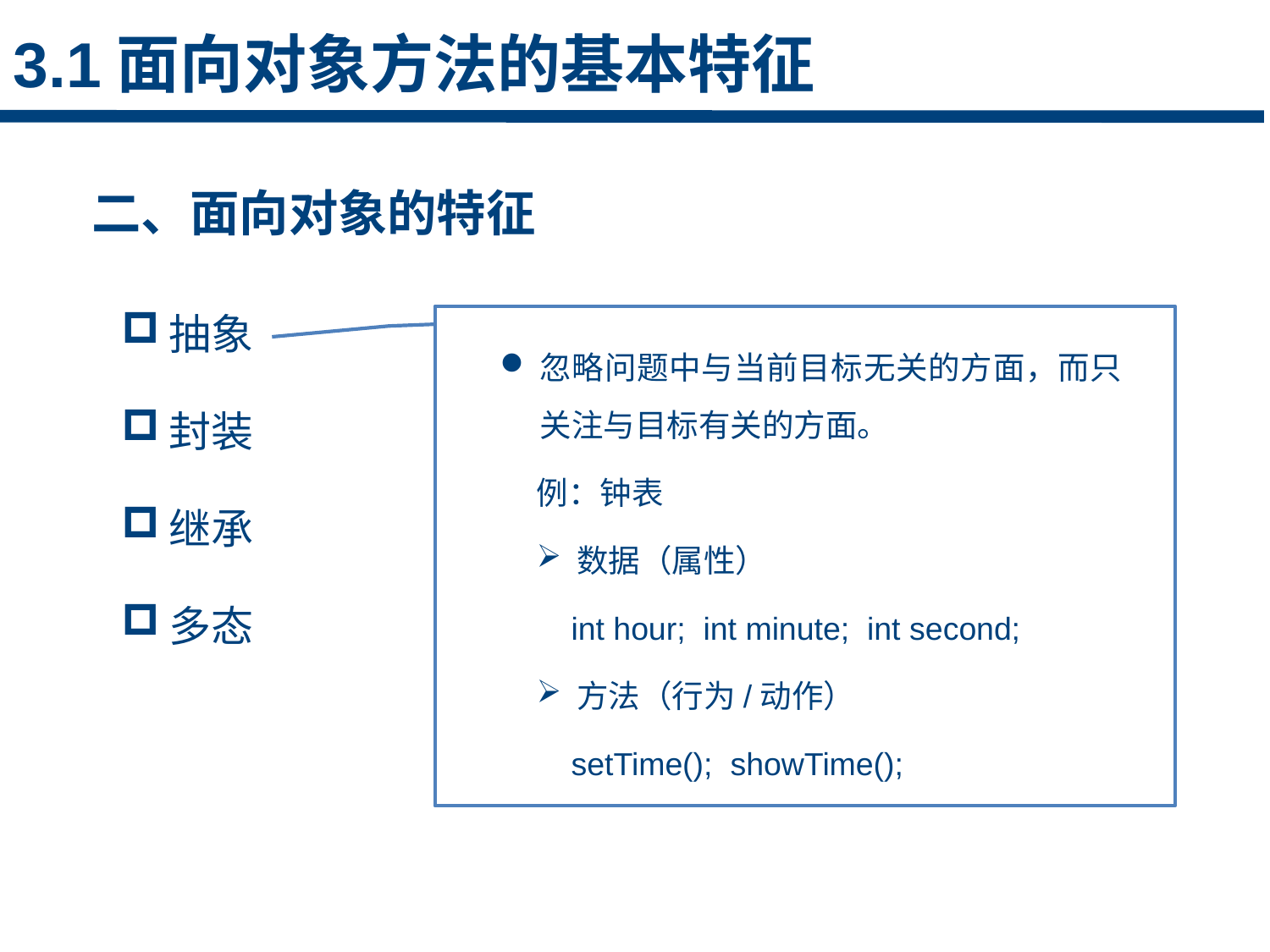

3.1面向对象方法的基本特征
二、面向对象的特征
点击添加文本
抽象
封装
继承
多态

忽略问题中与当前目标无关的方面，而只关注与目标有关的方面。
    例：钟表
 数据（属性）
        int hour;  int minute;  int second;
 方法（行为/动作）
        setTime();  showTime();
点击添加文本
点击添加文本
点击添加文本